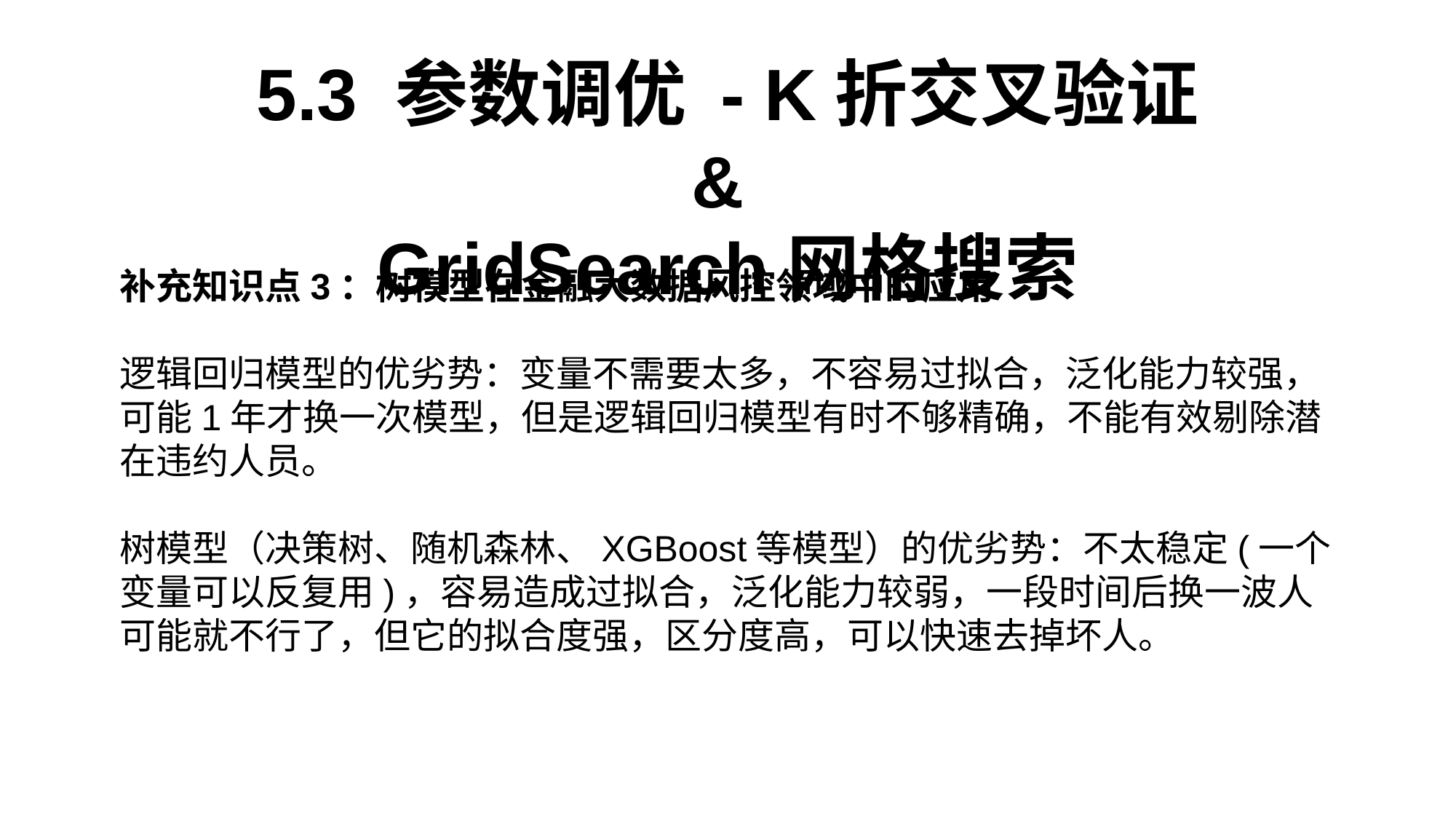

5.3 参数调优 - K折交叉验证 &
GridSearch网格搜索
补充知识点3：树模型在金融大数据风控领域中的应用

逻辑回归模型的优劣势：变量不需要太多，不容易过拟合，泛化能力较强，可能1年才换一次模型，但是逻辑回归模型有时不够精确，不能有效剔除潜在违约人员。

树模型（决策树、随机森林、XGBoost等模型）的优劣势：不太稳定(一个变量可以反复用)，容易造成过拟合，泛化能力较弱，一段时间后换一波人可能就不行了，但它的拟合度强，区分度高，可以快速去掉坏人。